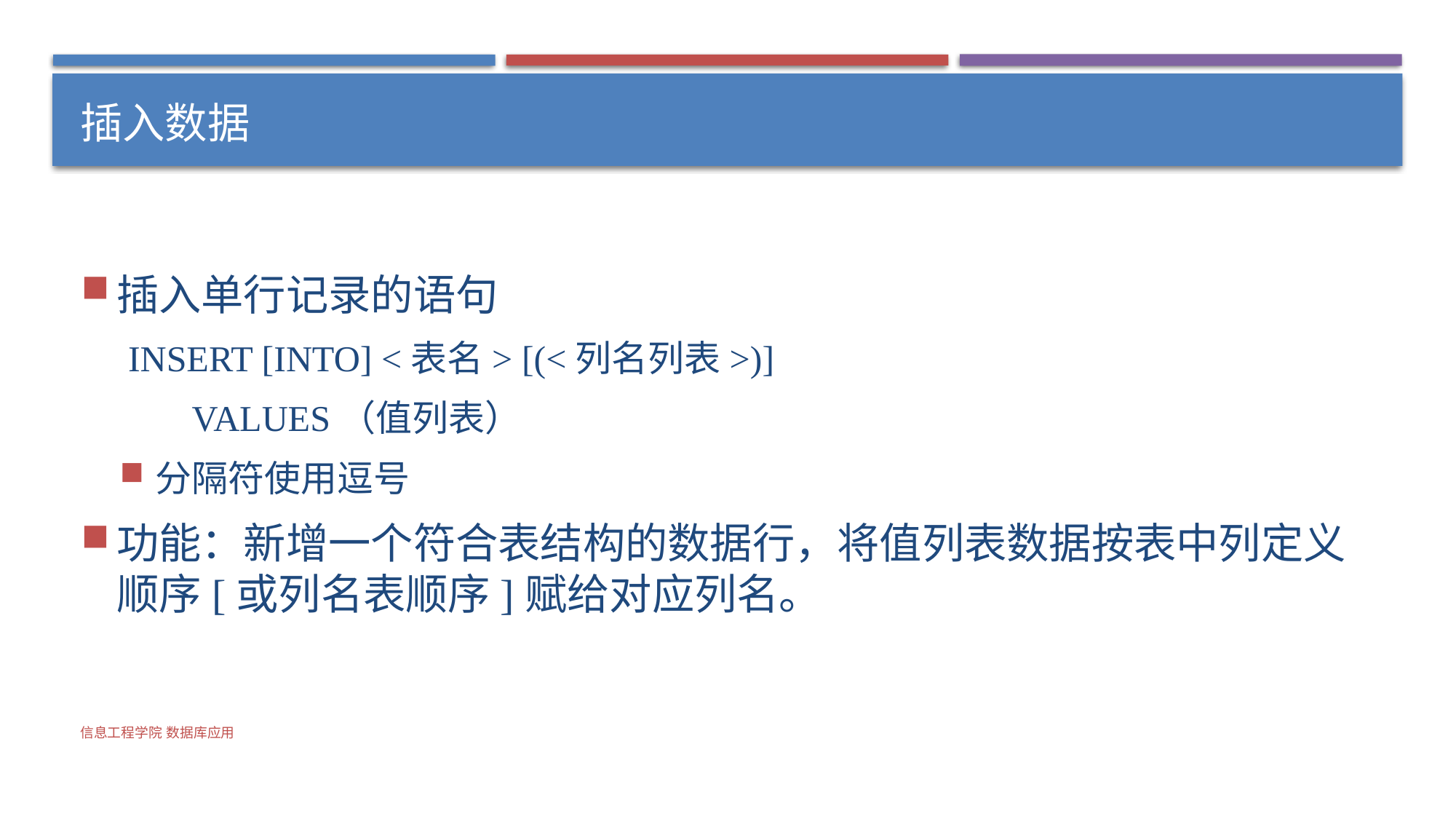

# 插入数据
插入单行记录的语句
 INSERT [INTO] <表名> [(<列名列表>)]
        VALUES（值列表）
分隔符使用逗号
功能：新增一个符合表结构的数据行，将值列表数据按表中列定义顺序[或列名表顺序]赋给对应列名。
信息工程学院 数据库应用
7